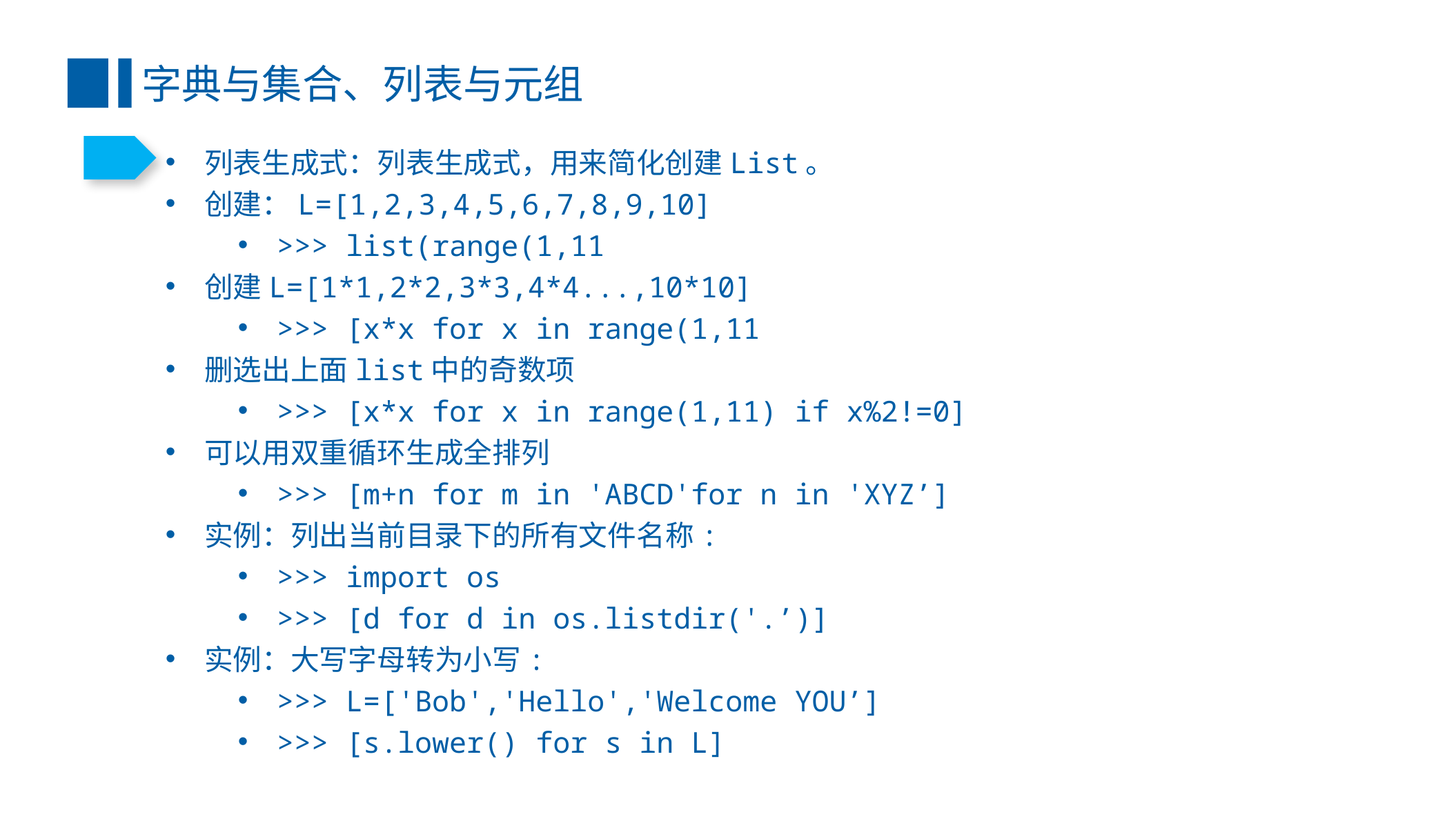

字典与集合、列表与元组

列表生成式：列表生成式，用来简化创建List。
创建：L=[1,2,3,4,5,6,7,8,9,10]
>>> list(range(1,11
创建L=[1*1,2*2,3*3,4*4...,10*10]
>>> [x*x for x in range(1,11
删选出上面list中的奇数项
>>> [x*x for x in range(1,11) if x%2!=0]
可以用双重循环生成全排列
>>> [m+n for m in 'ABCD'for n in 'XYZ’]
实例：列出当前目录下的所有文件名称:
>>> import os
>>> [d for d in os.listdir('.’)]
实例：大写字母转为小写:
>>> L=['Bob','Hello','Welcome YOU’]
>>> [s.lower() for s in L]